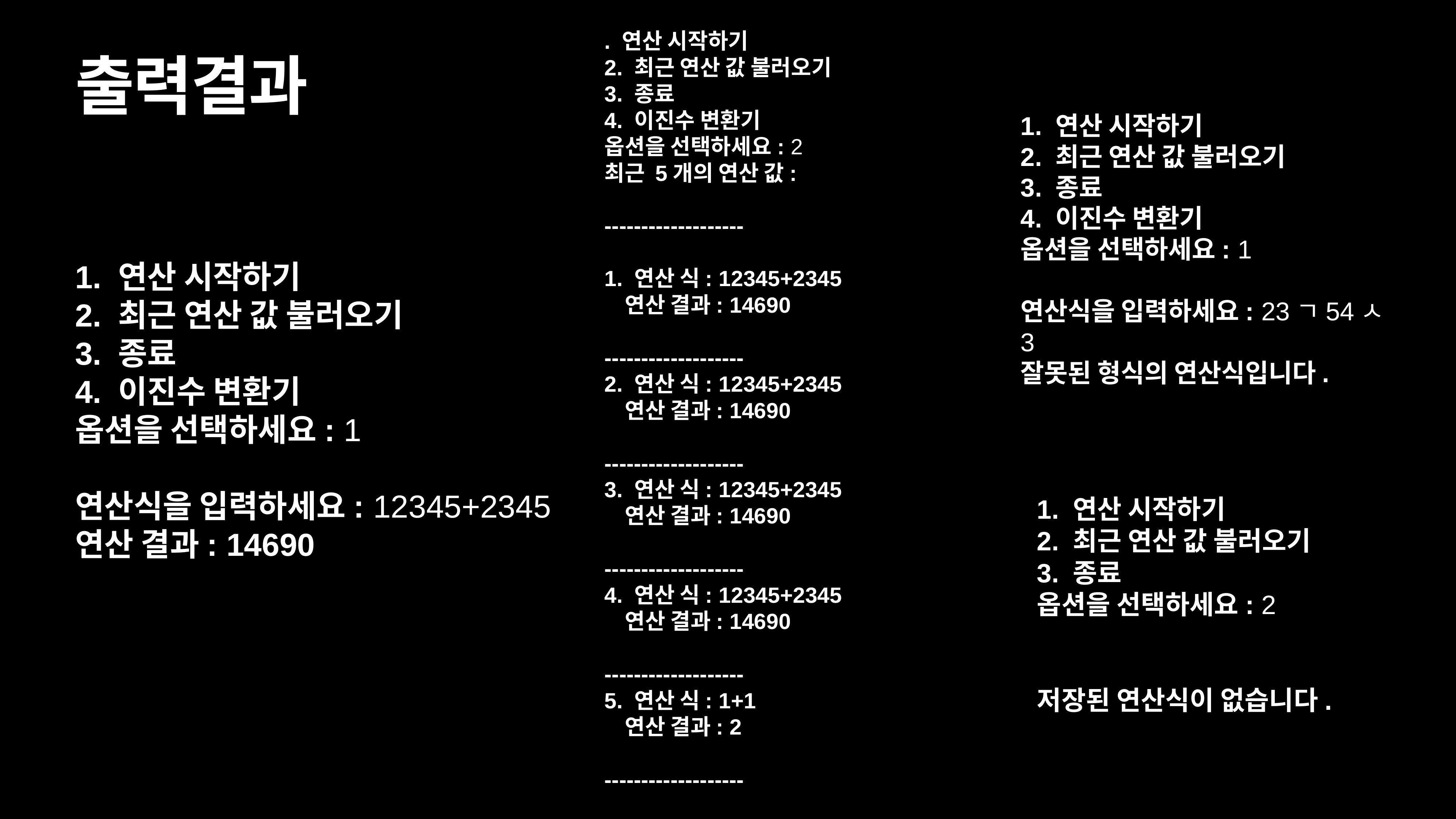

. 연산 시작하기
2. 최근 연산 값 불러오기
3. 종료
4. 이진수 변환기
옵션을 선택하세요: 2
최근 5개의 연산 값:

-------------------

1. 연산 식: 12345+2345
   연산 결과: 14690

-------------------
2. 연산 식: 12345+2345
   연산 결과: 14690

-------------------
3. 연산 식: 12345+2345
   연산 결과: 14690

-------------------
4. 연산 식: 12345+2345
   연산 결과: 14690

-------------------
5. 연산 식: 1+1
   연산 결과: 2

-------------------
# 출력결과
1. 연산 시작하기
2. 최근 연산 값 불러오기
3. 종료
4. 이진수 변환기
옵션을 선택하세요: 1

연산식을 입력하세요: 23ㄱ54ㅅ3
잘못된 형식의 연산식입니다.
1. 연산 시작하기
2. 최근 연산 값 불러오기
3. 종료
4. 이진수 변환기
옵션을 선택하세요: 1

연산식을 입력하세요: 12345+2345
연산 결과: 14690
1. 연산 시작하기
2. 최근 연산 값 불러오기
3. 종료
옵션을 선택하세요: 2

저장된 연산식이 없습니다.